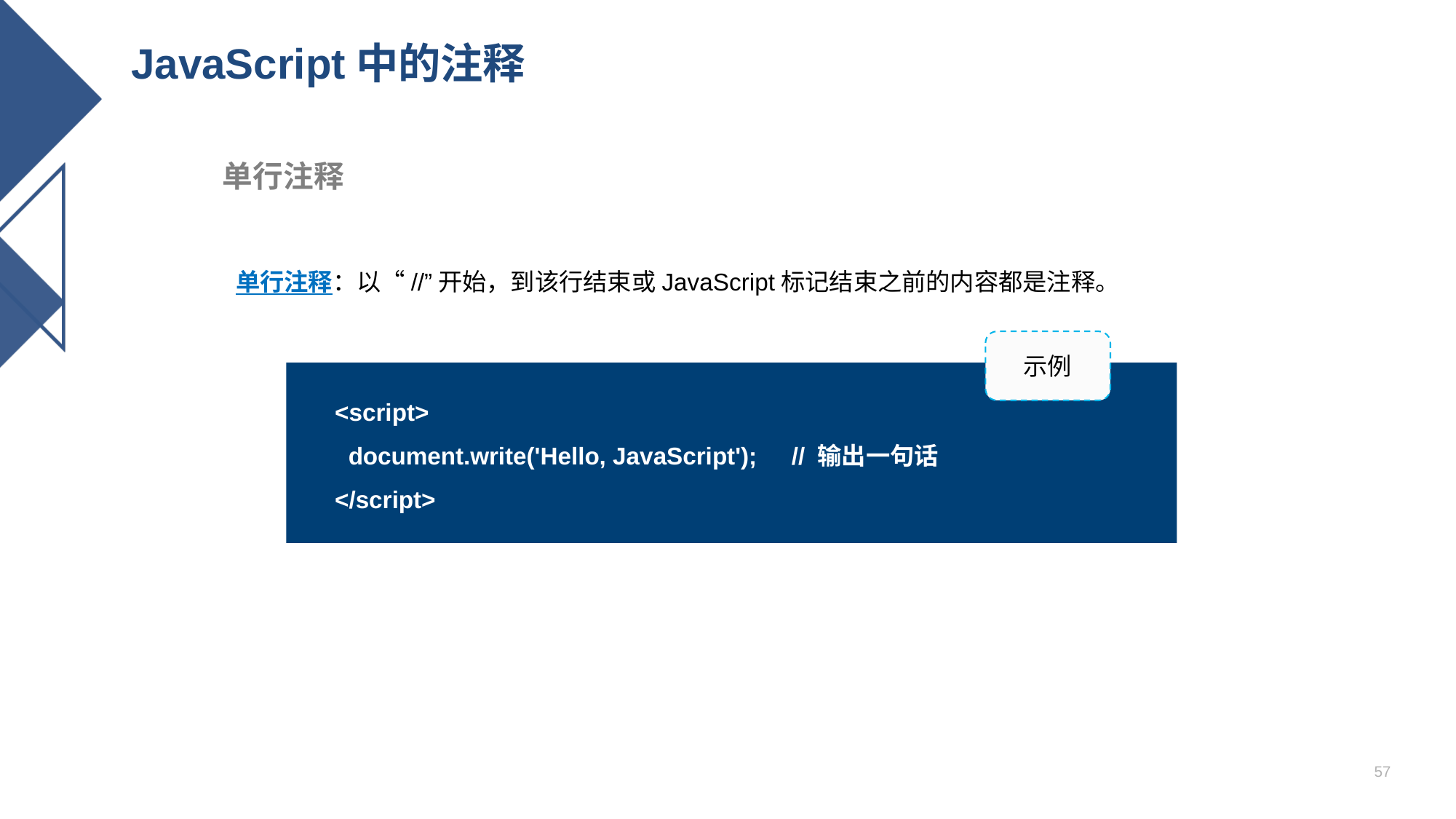

# JavaScript中的注释
单行注释
单行注释：以“//”开始，到该行结束或JavaScript标记结束之前的内容都是注释。
示例

<script>
  document.write('Hello, JavaScript');	   // 输出一句话
</script>
57